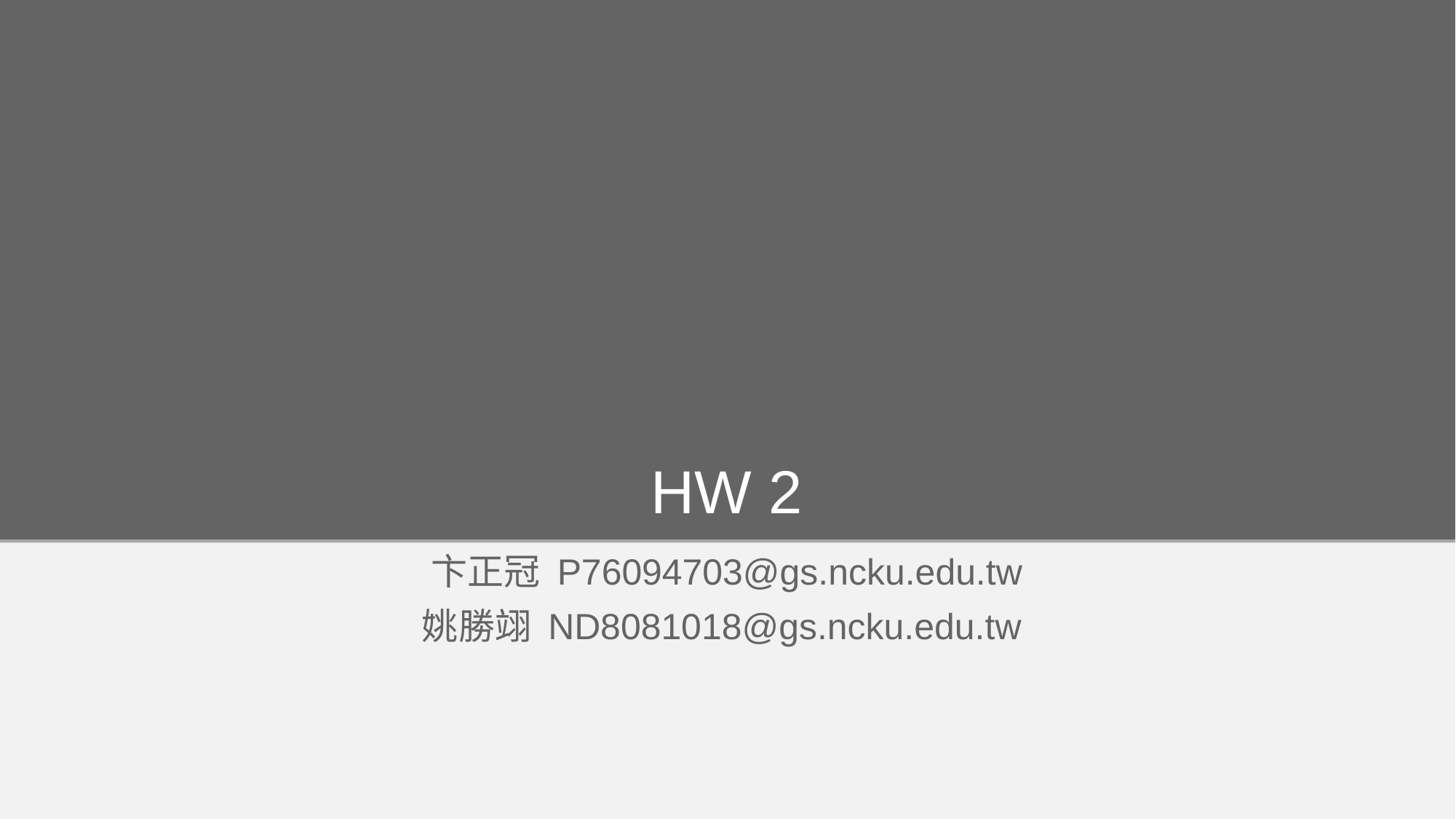

# HW 2
卞正冠 P76094703@gs.ncku.edu.tw
姚勝翊 ND8081018@gs.ncku.edu.tw